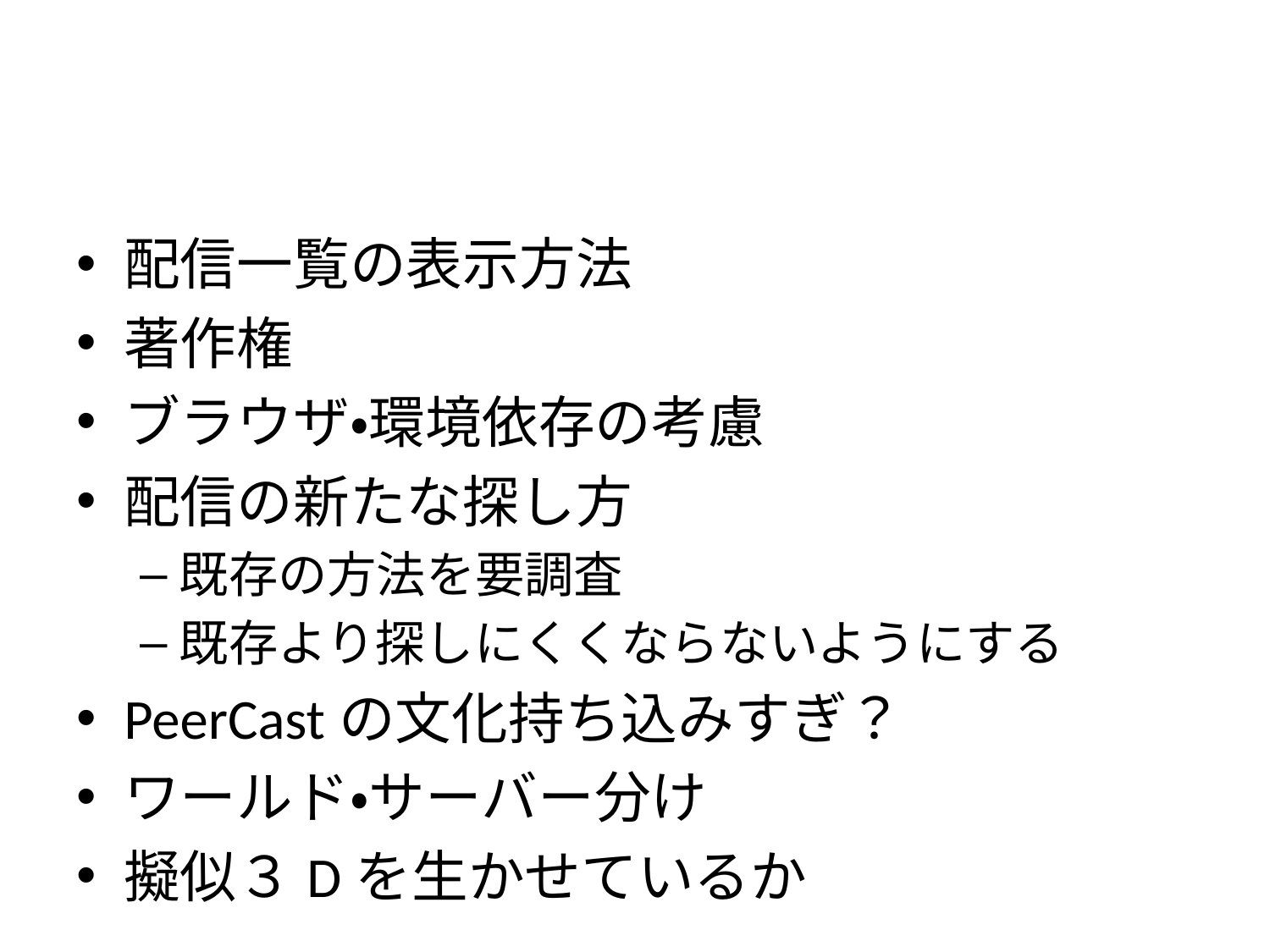

#
配信一覧の表示方法
著作権
ブラウザ・環境依存の考慮
配信の新たな探し方
既存の方法を要調査
既存より探しにくくならないようにする
PeerCastの文化持ち込みすぎ？
ワールド・サーバー分け
擬似３Dを生かせているか